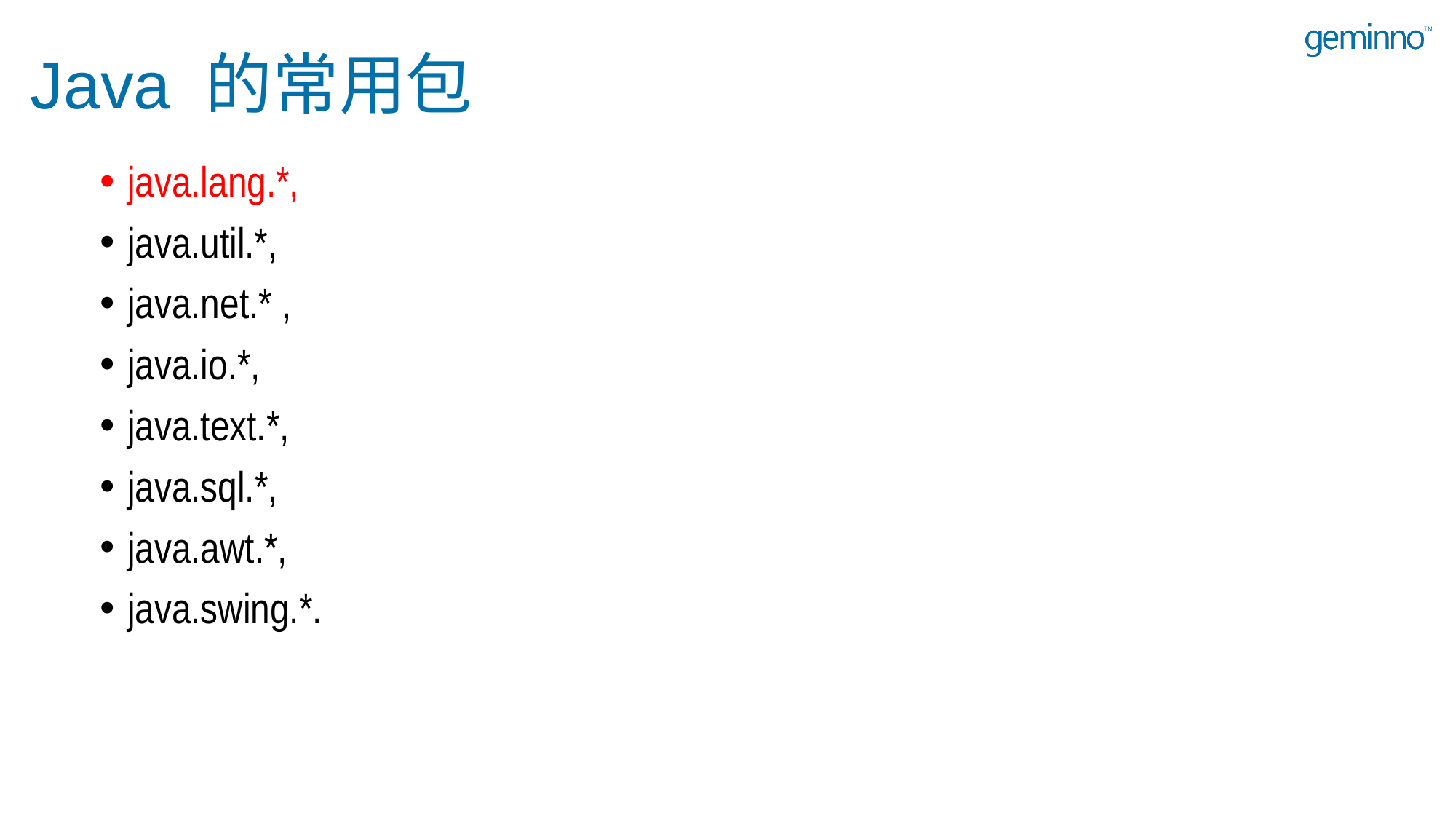

# Java 的常用包
java.lang.*,
java.util.*,
java.net.* ,
java.io.*,
java.text.*,
java.sql.*,
java.awt.*,
java.swing.*.